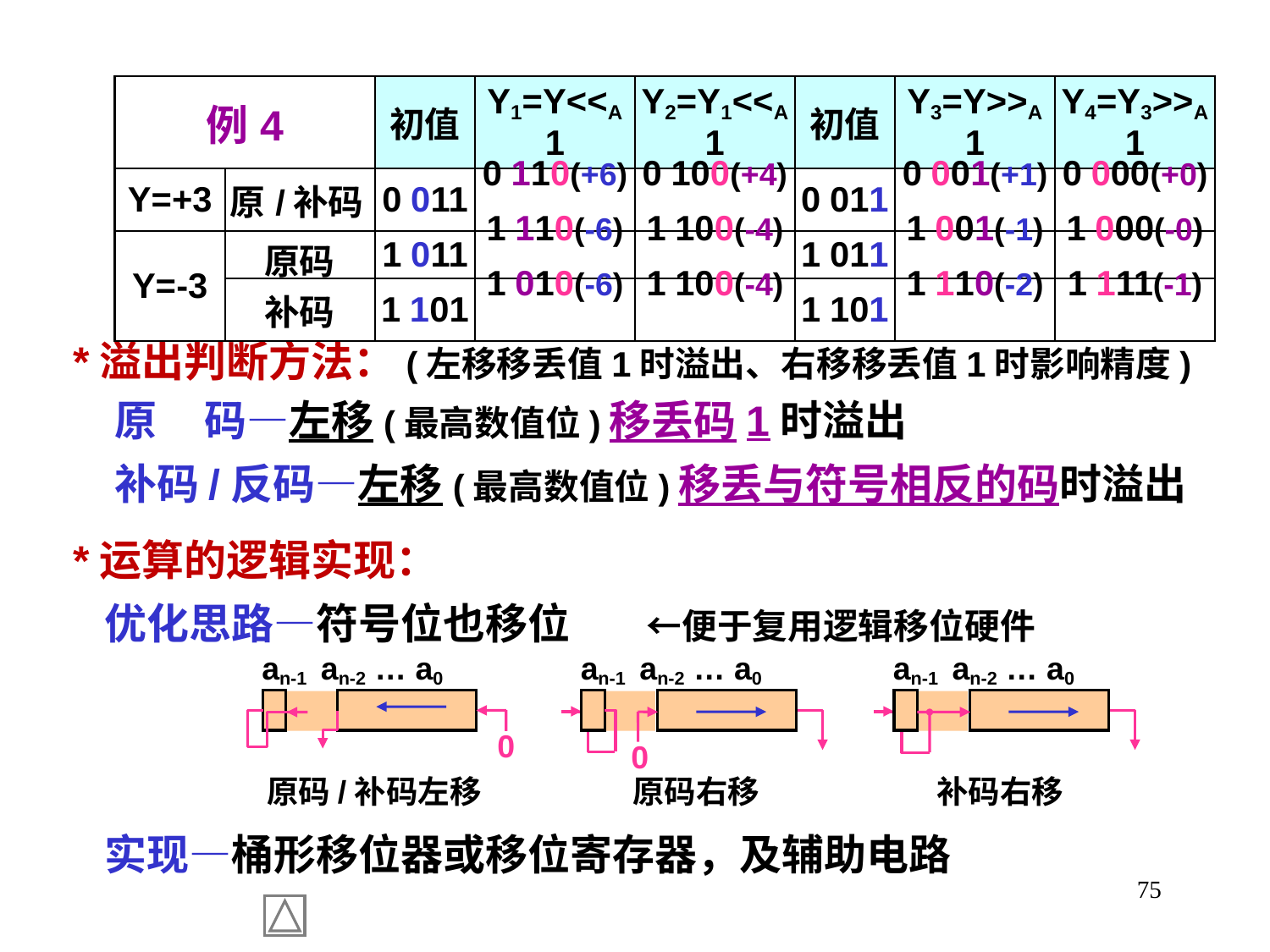

| 例4 |  | 初值 | Y1=Y<<A1 | Y2=Y1<<A1 | 初值 | Y3=Y>>A1 | Y4=Y3>>A1 |
| --- | --- | --- | --- | --- | --- | --- | --- |
| Y=+3 | 原/补码 | 0 011 |  |  | 0 011 |  |  |
| Y=-3 | 原码 | 1 011 |  |  | 1 011 |  |  |
|  | 补码 | 1 101 |  |  | 1 101 |  |  |
0 110(+6)
1 110(-6)
1 010(-6)
0 100(+4)
1 100(-4)
1 100(-4)
0 001(+1)
1 001(-1)
1 110(-2)
0 000(+0)
1 000(-0)
1 111(-1)
   *溢出判断方法：(左移移丢值1时溢出、右移移丢值1时影响精度)
       原     码—左移(最高数值位)移丢码1时溢出
       补码/反码—左移(最高数值位)移丢与符号相反的码时溢出
   *运算的逻辑实现：
      优化思路—符号位也移位        ←便于复用逻辑移位硬件
an-1  an-2 … a0
an-1  an-2 … a0
an-1  an-2 … a0

0
0
补码右移
原码/补码左移
原码右移
      实现—桶形移位器或移位寄存器，及辅助电路
75